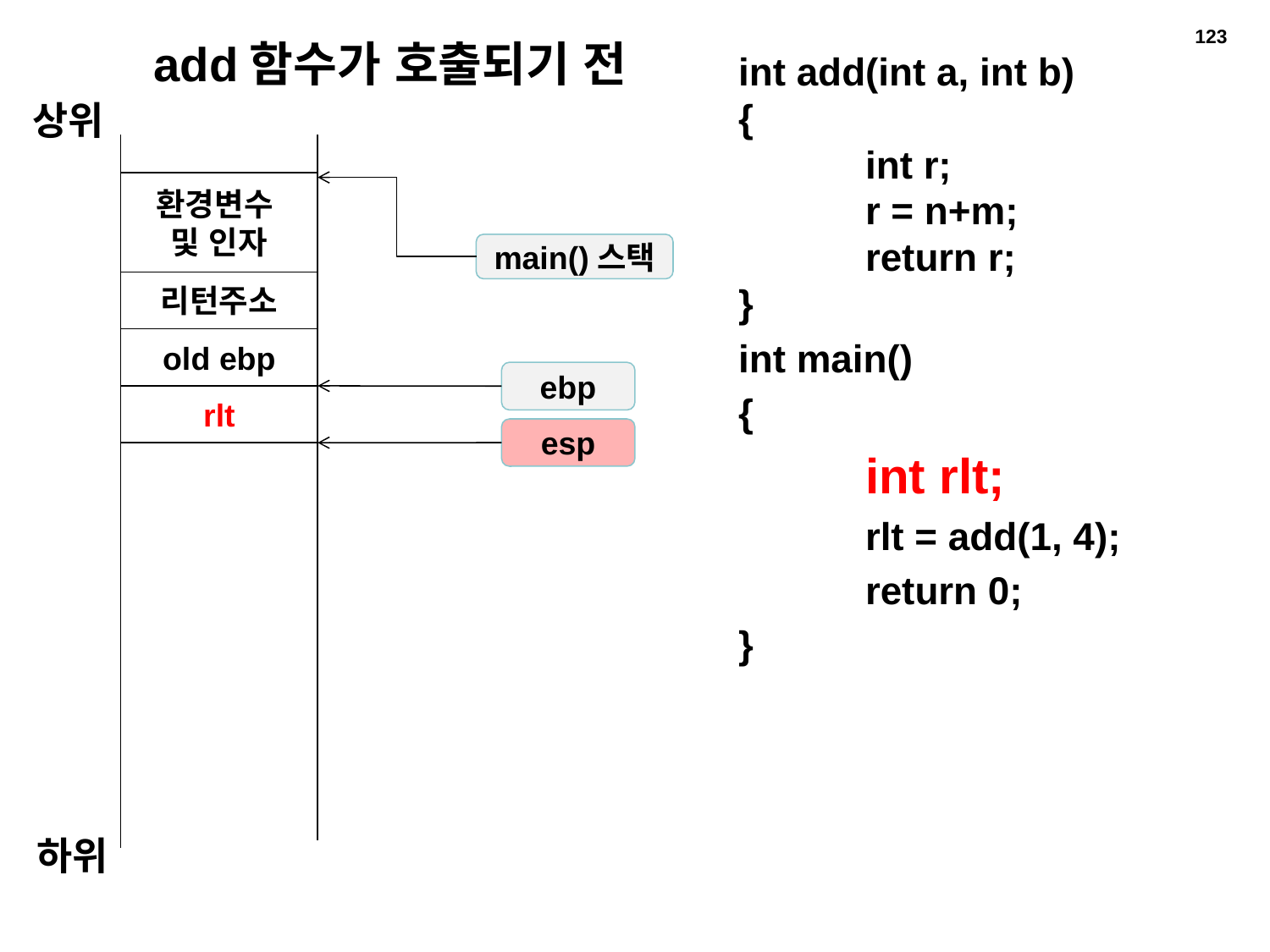

# add함수가 호출되기 전
123
int add(int a, int b)
{
	int r;
	r = n+m;
	return r;
}
int main()
{
	int rlt;
	rlt = add(1, 4);
	return 0;
}
상위
환경변수
및 인자
리턴주소
old ebp
rlt
main()스택
ebp
esp
하위